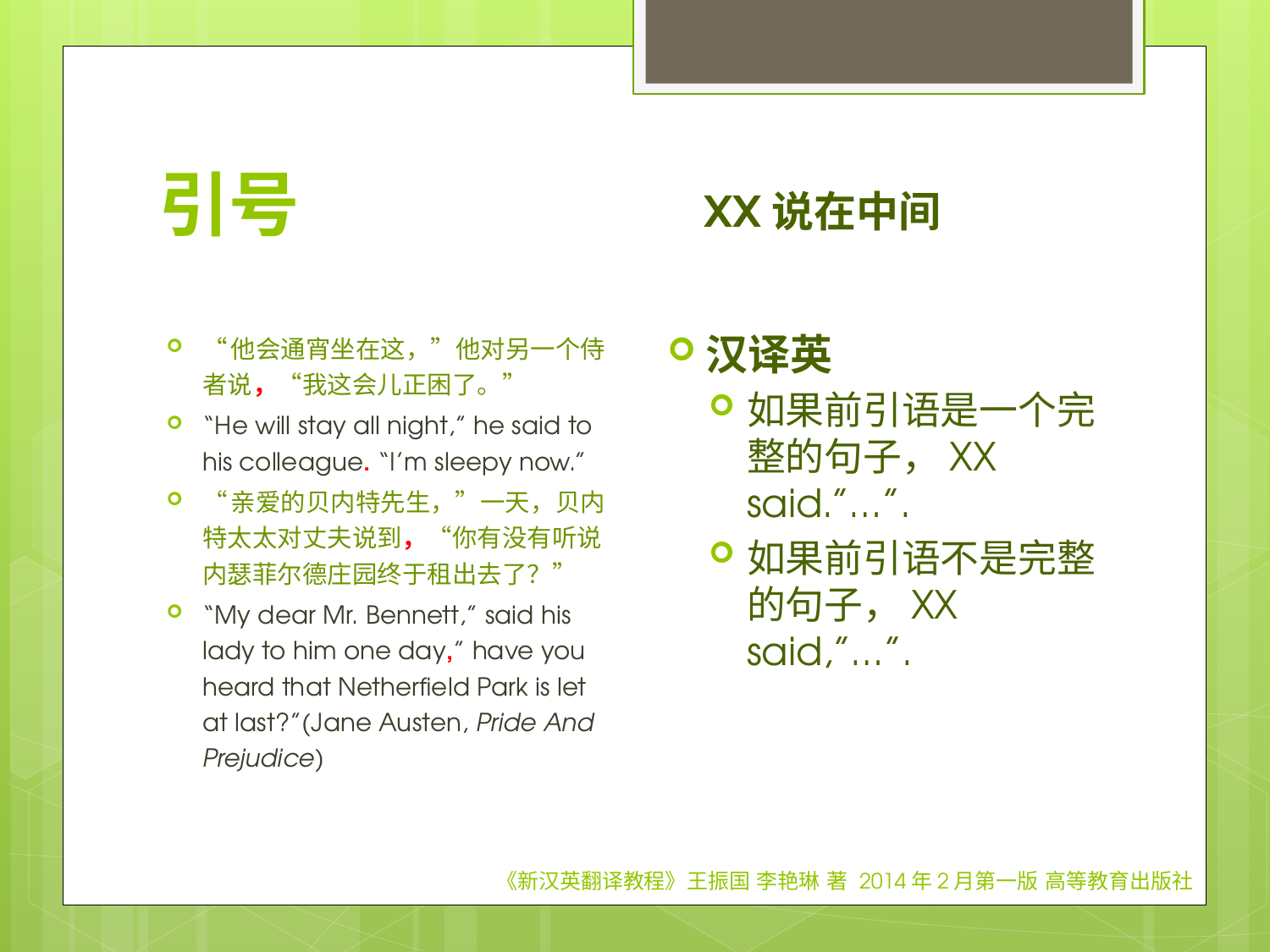

# 引号
XX说在中间
汉译英
如果前引语是一个完整的句子，XX said.”…”.
如果前引语不是完整的句子，XX said,”…”.
“他会通宵坐在这，”他对另一个侍者说，“我这会儿正困了。”
“He will stay all night,” he said to his colleague. “I’m sleepy now.”
“亲爱的贝内特先生，”一天，贝内特太太对丈夫说到，“你有没有听说内瑟菲尔德庄园终于租出去了？”
“My dear Mr. Bennett,” said his lady to him one day,” have you heard that Netherfield Park is let at last?”(Jane Austen, Pride And Prejudice)

《新汉英翻译教程》王振国 李艳琳 著 2014年2月第一版 高等教育出版社